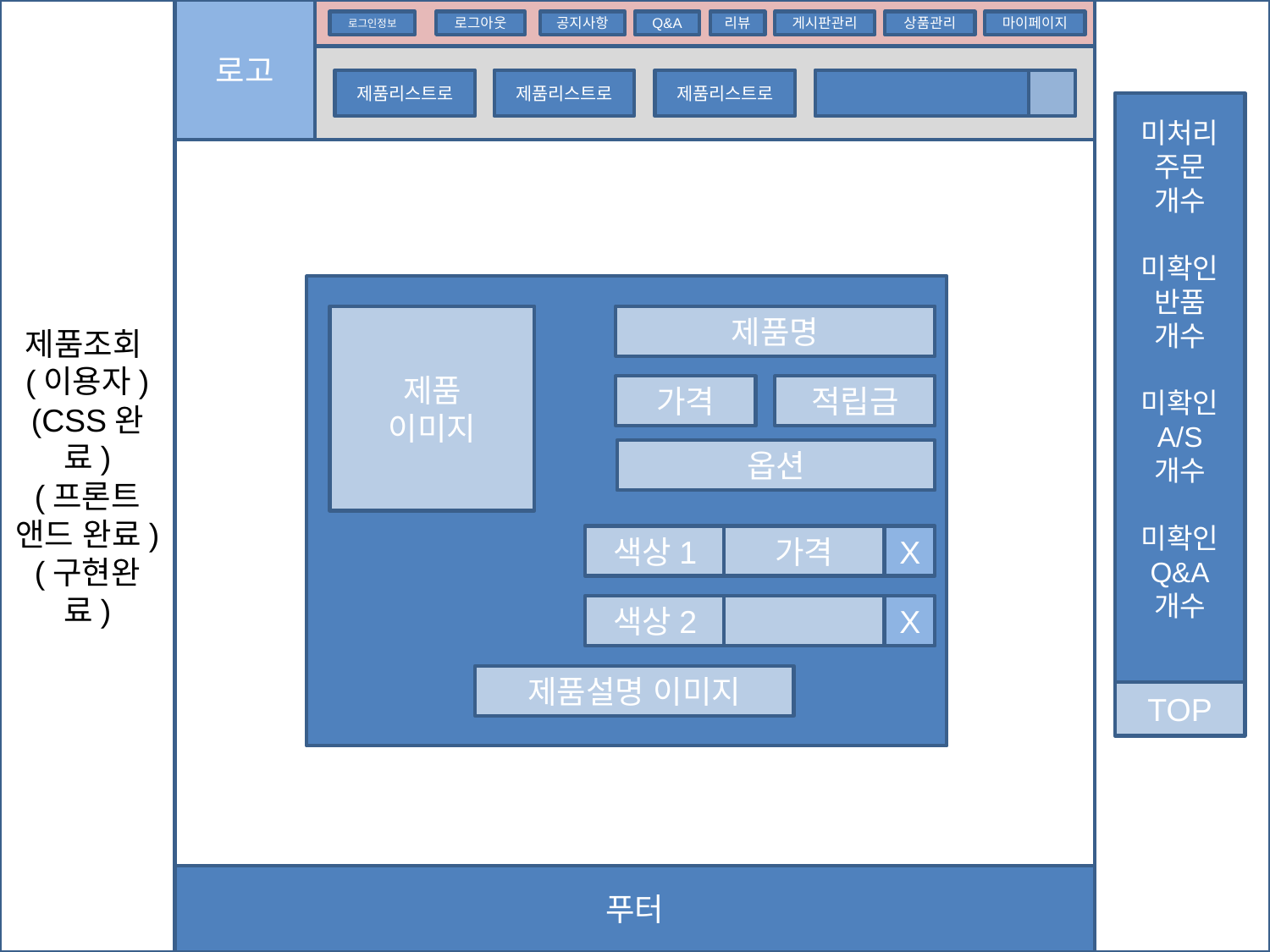

제품조회(이용자)
(CSS완료)
(프론트
앤드 완료)
(구현완료)

로고

제품리스트로
제품리스트로
제품리스트로

로그인정보
로그아웃
공지사항
Q&A
리뷰
게시판관리
상품관리
마이페이지

미처리 주문
개수

미확인 반품
개수

미확인 A/S
개수

미확인 Q&A
개수

TOP

제품
이미지
제품명
가격
적립금
옵션
색상1
가격
X
색상2

X
제품설명 이미지
푸터